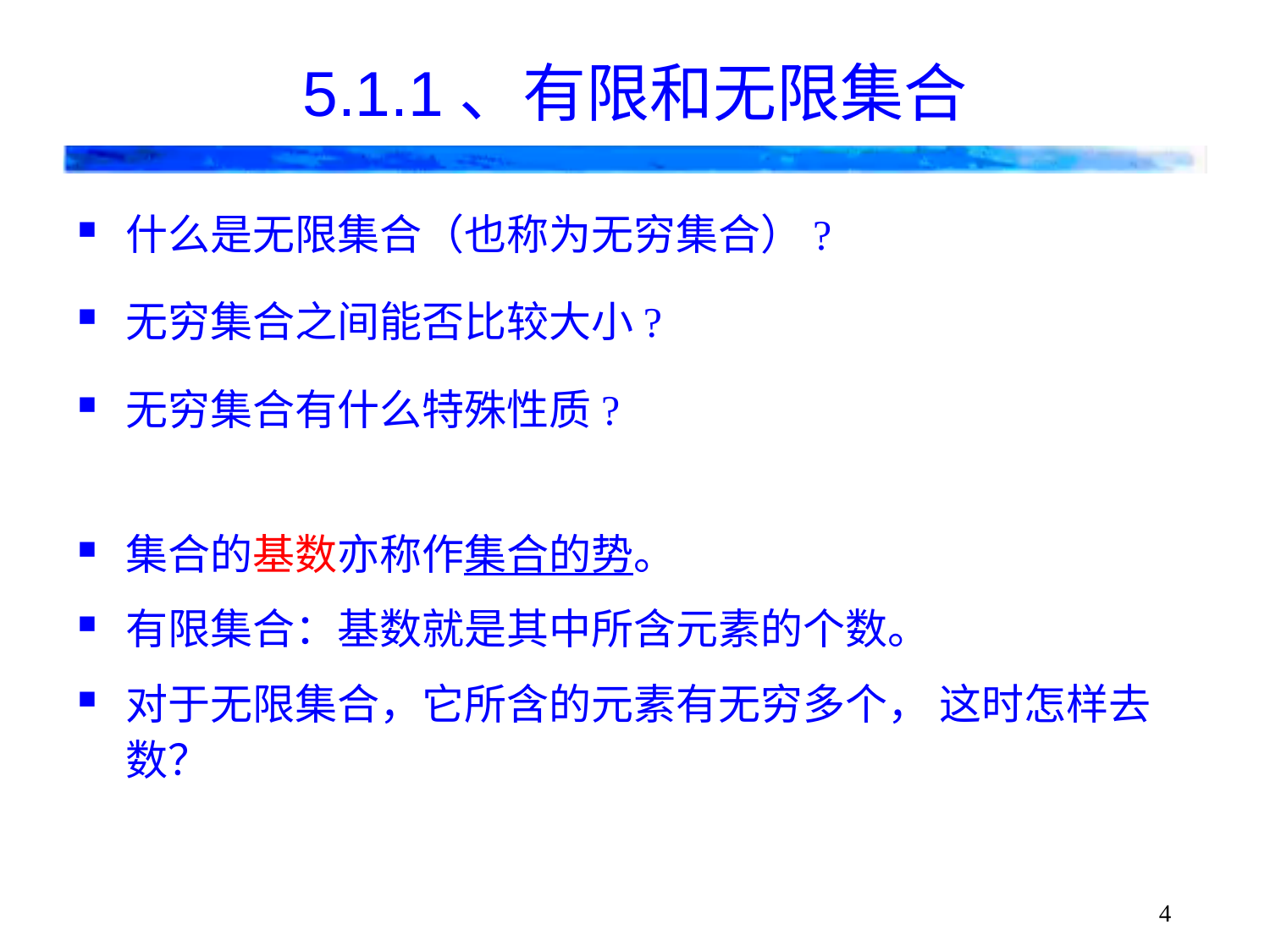

# 5.1.1、有限和无限集合
什么是无限集合（也称为无穷集合）?
无穷集合之间能否比较大小?
无穷集合有什么特殊性质?
集合的基数亦称作集合的势。
有限集合：基数就是其中所含元素的个数。
对于无限集合，它所含的元素有无穷多个， 这时怎样去数？
4